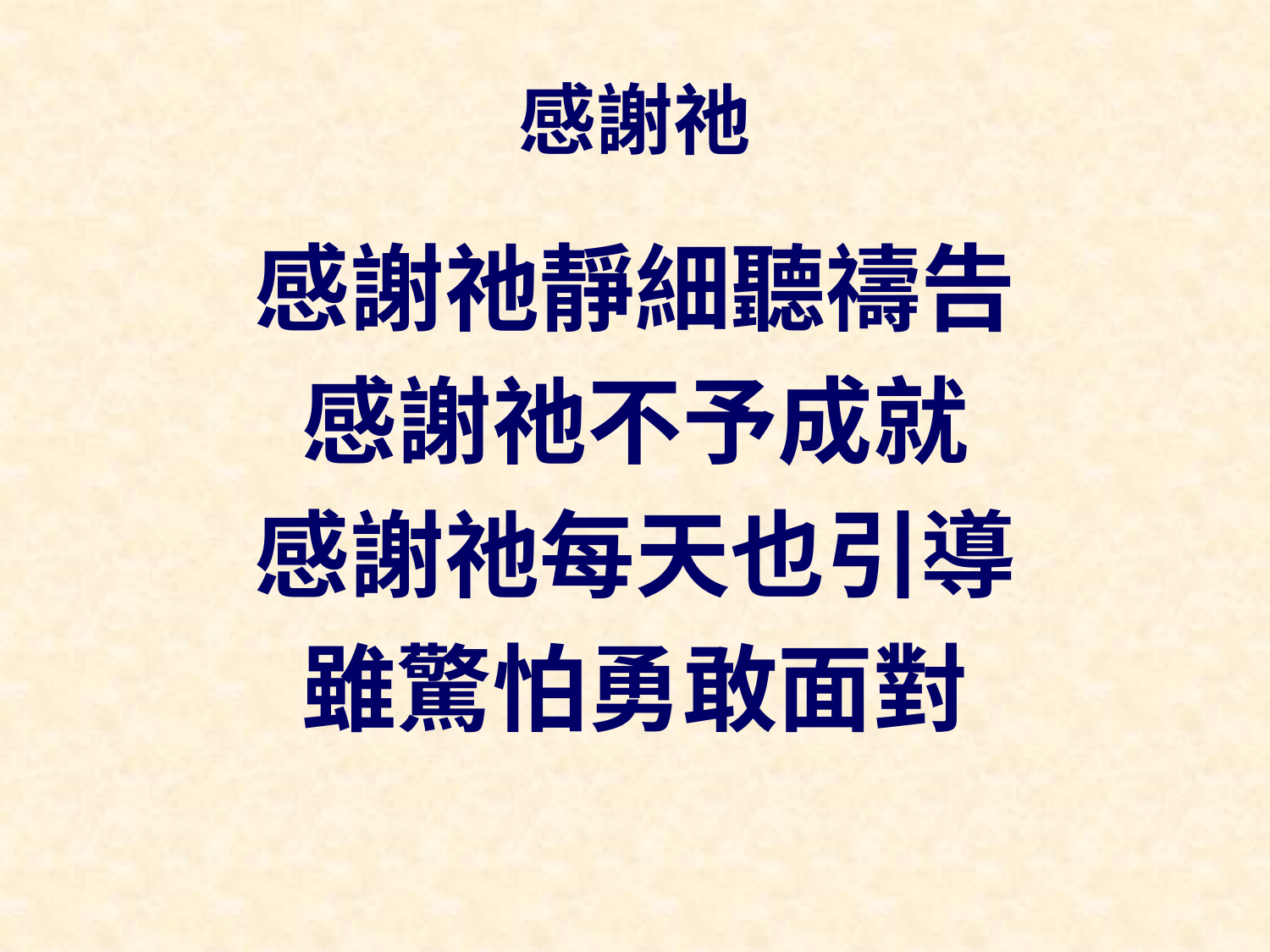

# 感謝祂
感謝祂靜細聽禱告
感謝祂不予成就
感謝祂每天也引導
雖驚怕勇敢面對